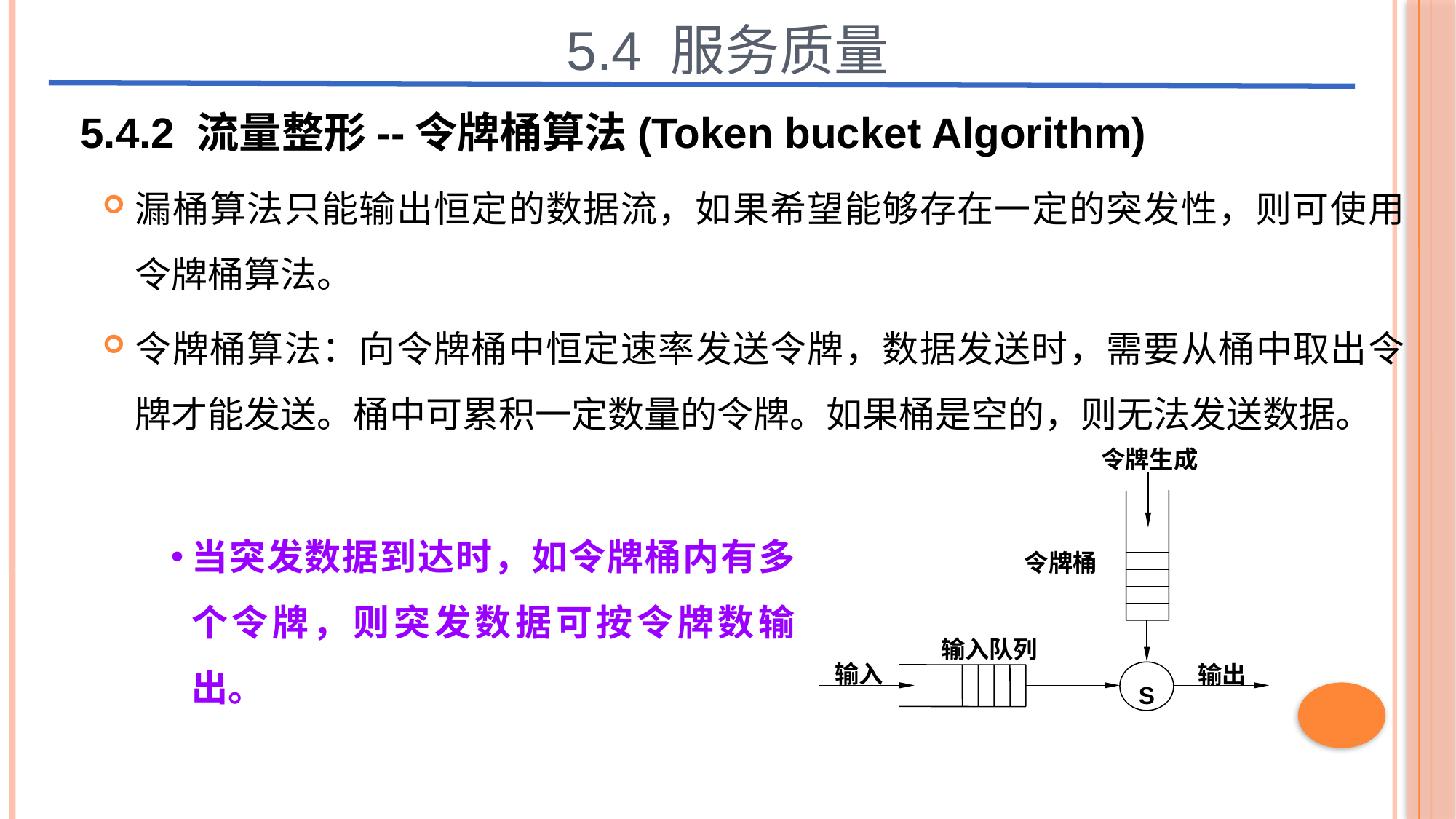

5.4 服务质量
5.4.2 流量整形--令牌桶算法(Token bucket Algorithm)
漏桶算法只能输出恒定的数据流，如果希望能够存在一定的突发性，则可使用令牌桶算法。
令牌桶算法：向令牌桶中恒定速率发送令牌，数据发送时，需要从桶中取出令牌才能发送。桶中可累积一定数量的令牌。如果桶是空的，则无法发送数据。

令牌桶

令牌生成
输入队列
输入
输出
S

当突发数据到达时，如令牌桶内有多个令牌，则突发数据可按令牌数输出。